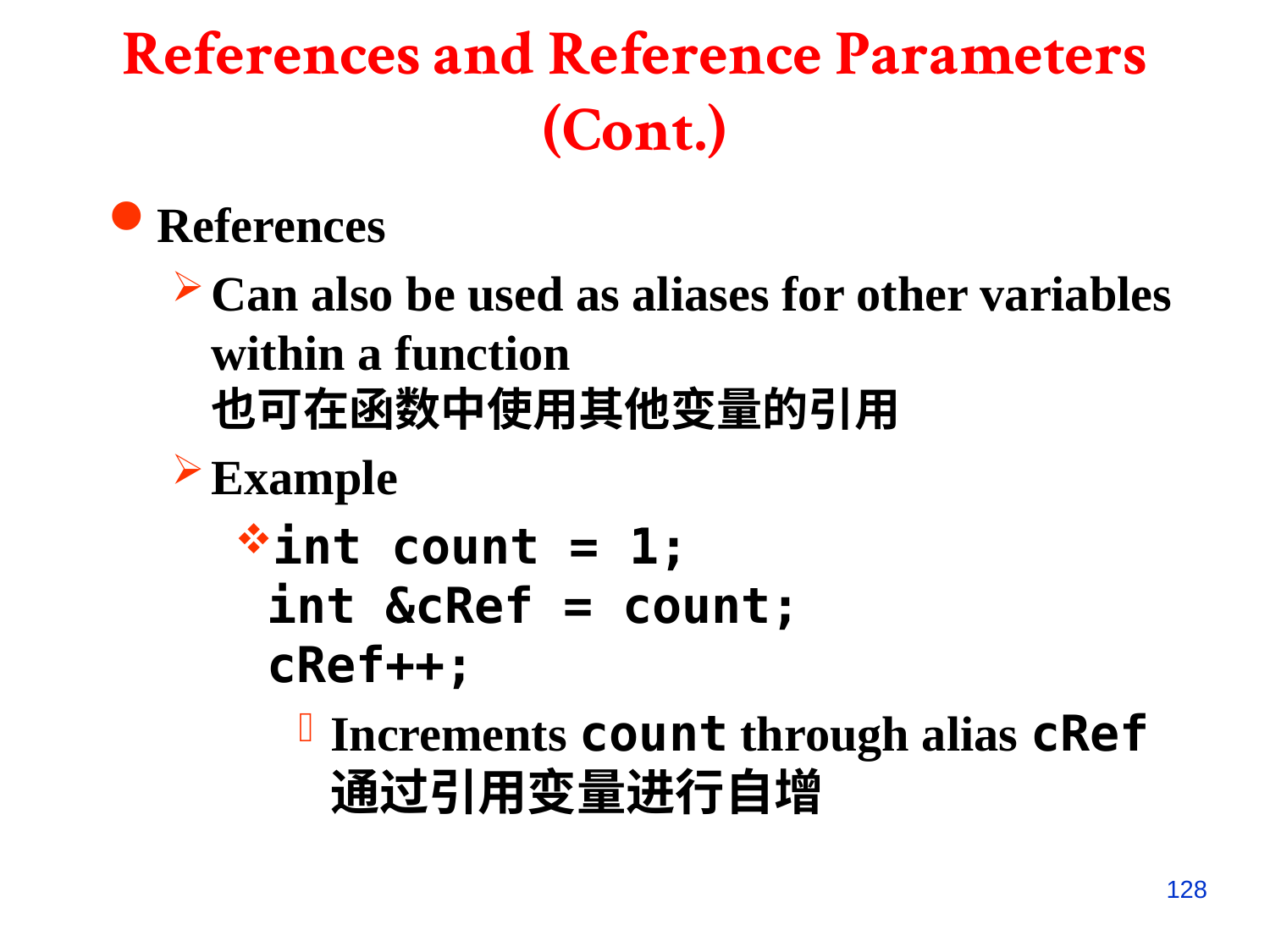

References and Reference Parameters (Cont.)
References
Can also be used as aliases for other variables within a function
也可在函数中使用其他变量的引用
Example
int count = 1;
int &cRef = count;
cRef++;
Increments count through alias cRef
通过引用变量进行自增
128